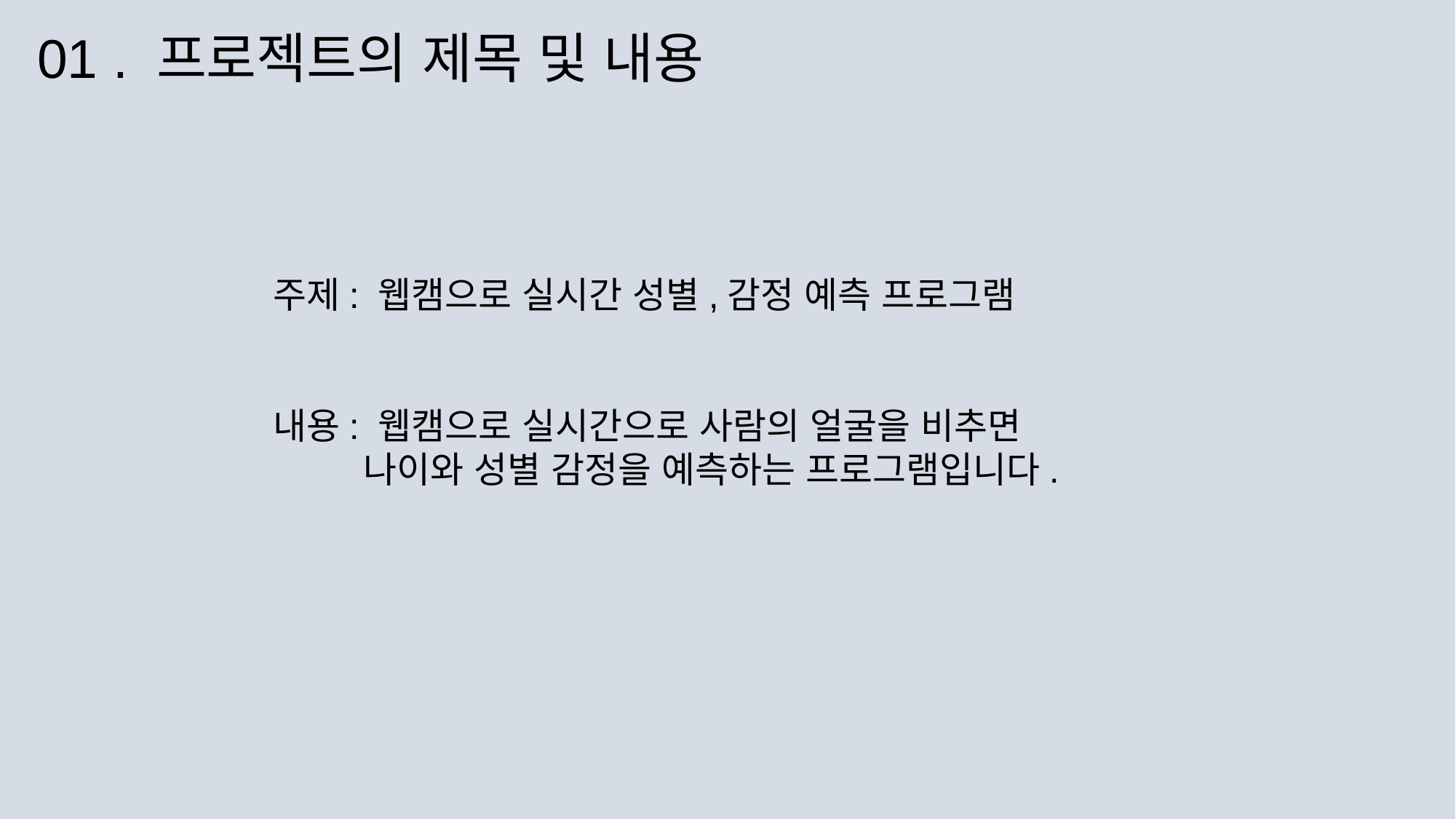

# 01 . 프로젝트의 제목 및 내용
주제: 웹캠으로 실시간 성별,감정 예측 프로그램

내용: 웹캠으로 실시간으로 사람의 얼굴을 비추면
        나이와 성별 감정을 예측하는 프로그램입니다.